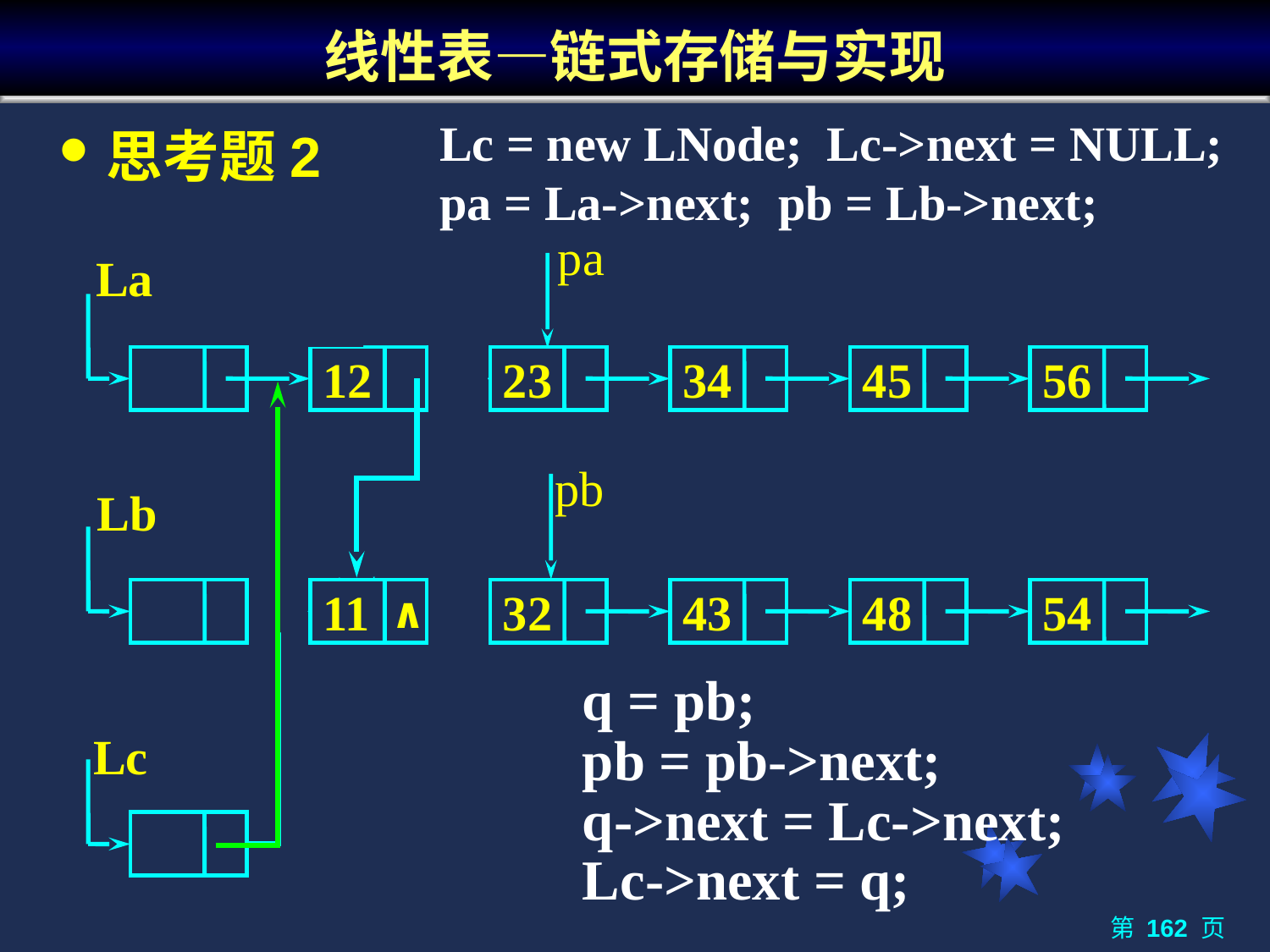

# 线性表—链式存储与实现
思考题2
Lc = new LNode;  Lc->next = NULL;
pa = La->next;  pb = Lb->next;
q

pa

pa

La

12

23

34

45

56

q

pb

pb

Lb

11

∧

32

43

48

54

q = pb;
pb = pb->next;
q->next = Lc->next;
Lc->next = q;
Lc

第 162 页